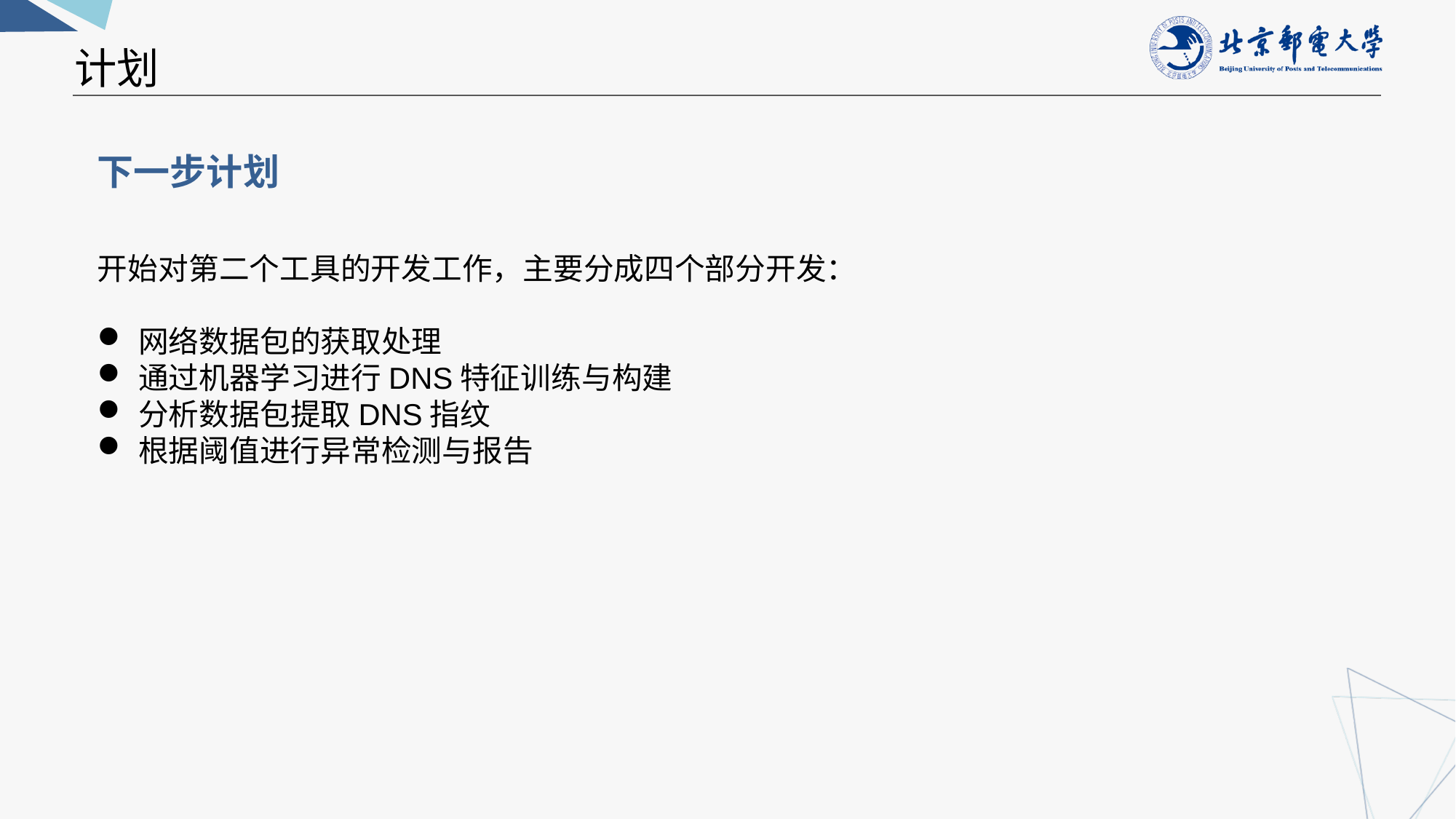

计划
下一步计划
开始对第二个工具的开发工作，主要分成四个部分开发：

网络数据包的获取处理
通过机器学习进行DNS特征训练与构建
分析数据包提取DNS指纹
根据阈值进行异常检测与报告